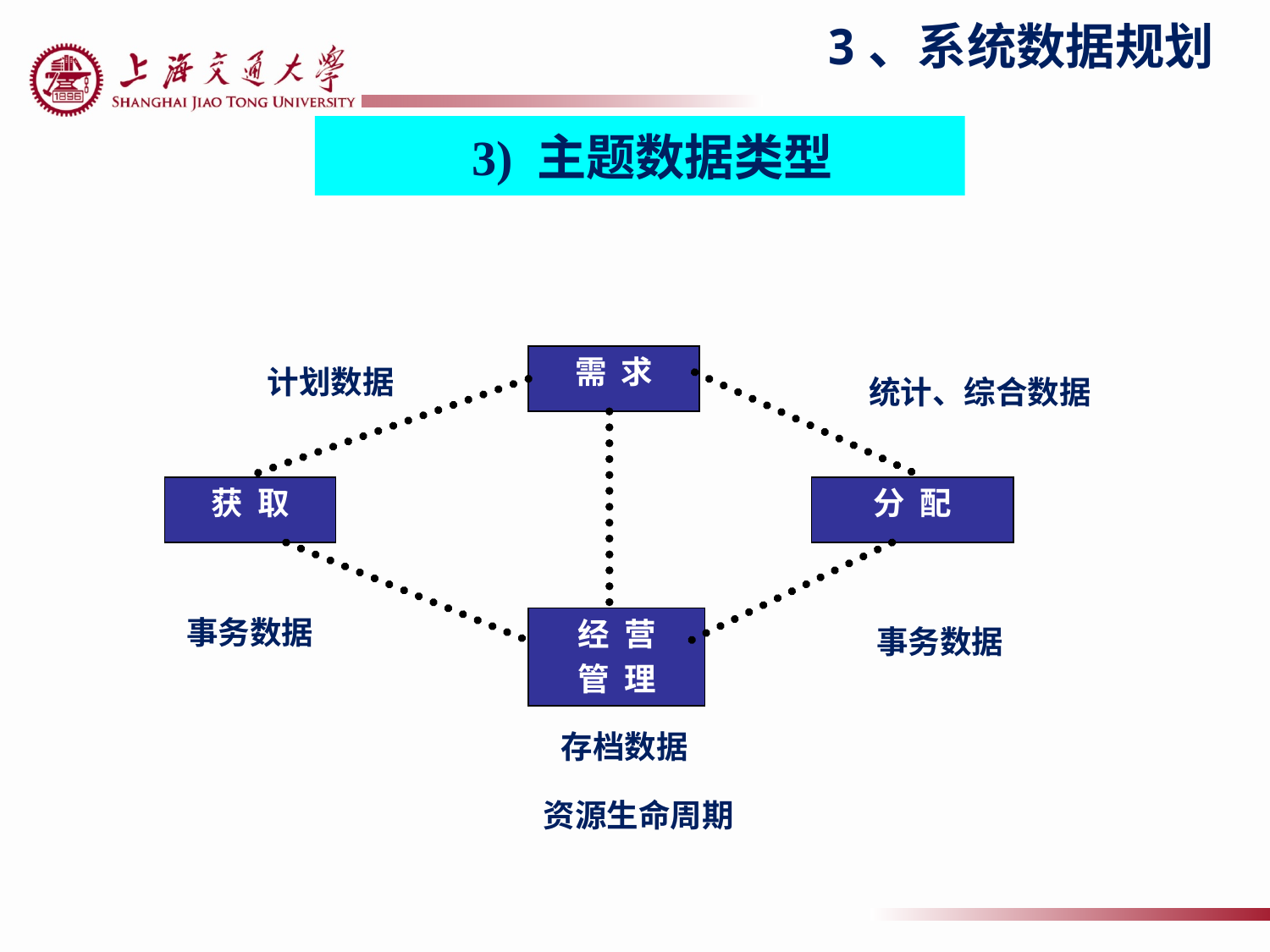

# 3、系统数据规划
  3) 主题数据类型
需  求
计划数据
统计、综合数据

获  取
分  配

事务数据

经  营
管  理
事务数据

存档数据
资源生命周期